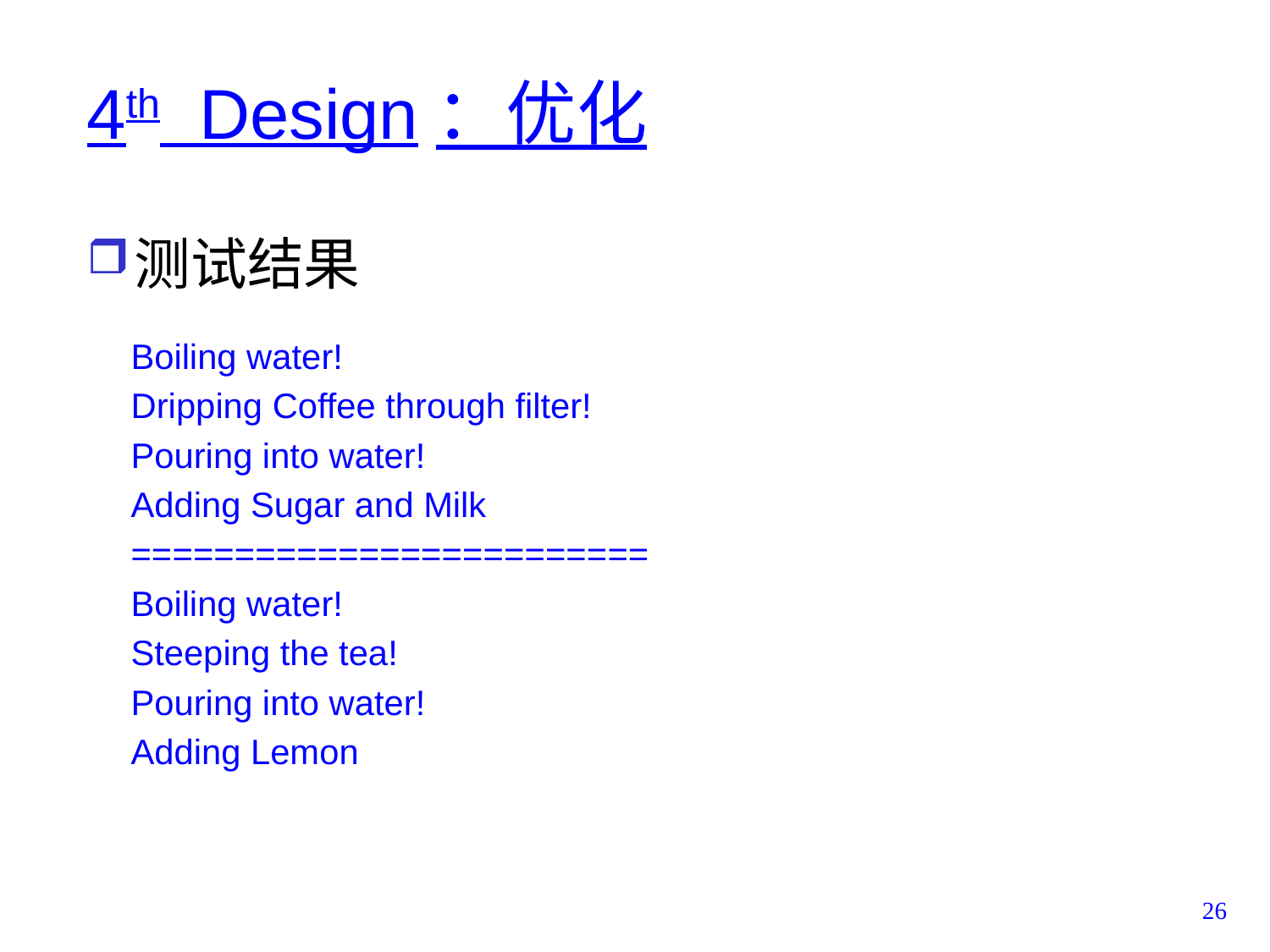

# 4th  Design：优化
测试结果
Boiling water!
Dripping Coffee through filter!
Pouring into water!
Adding Sugar and Milk
=========================
Boiling water!
Steeping the tea!
Pouring into water!
Adding Lemon
26